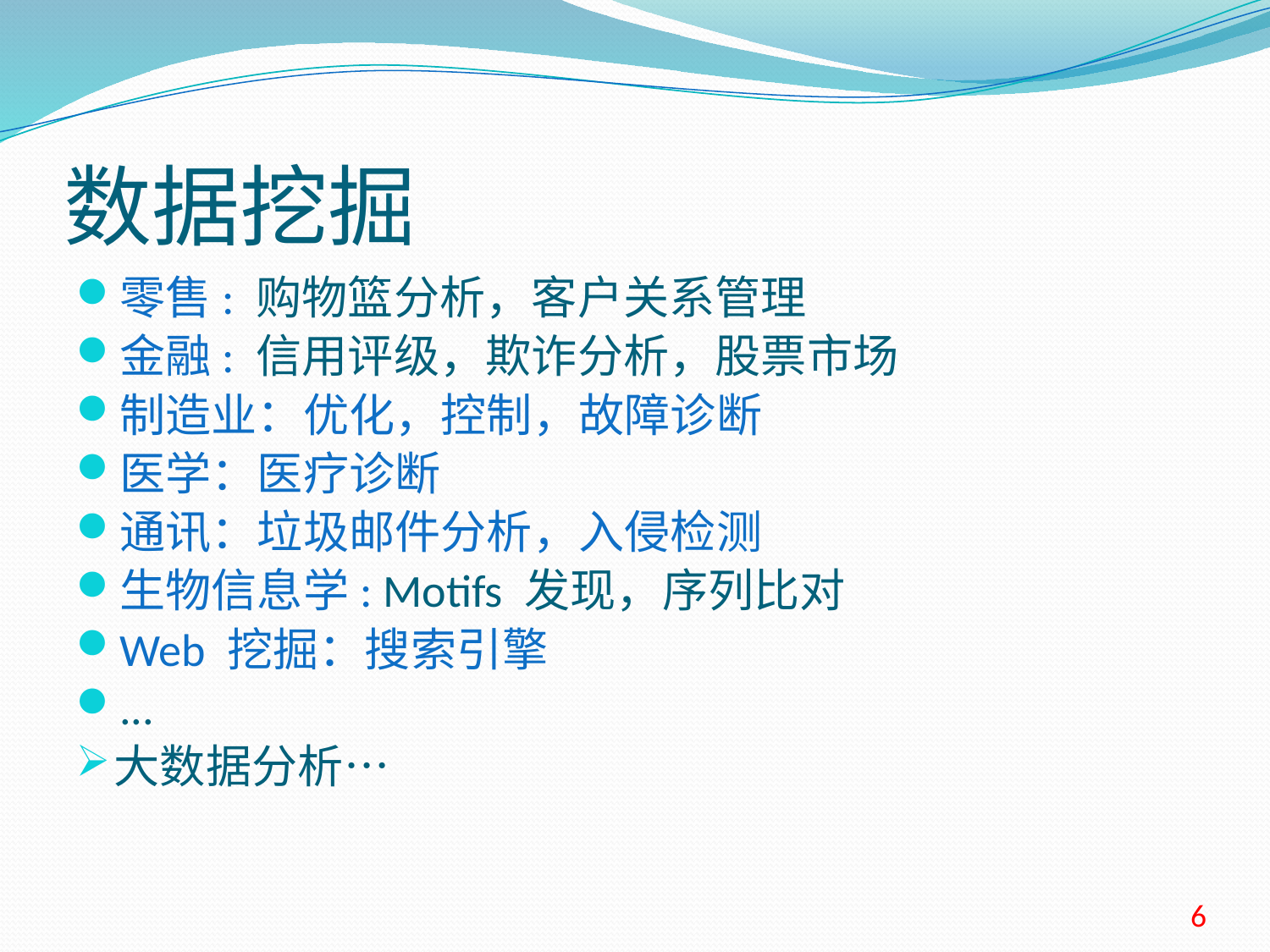

# 数据挖掘
零售: 购物篮分析，客户关系管理
金融: 信用评级，欺诈分析，股票市场
制造业：优化，控制，故障诊断
医学：医疗诊断
通讯：垃圾邮件分析，入侵检测
生物信息学: Motifs 发现，序列比对
Web 挖掘：搜索引擎
...
大数据分析…
6